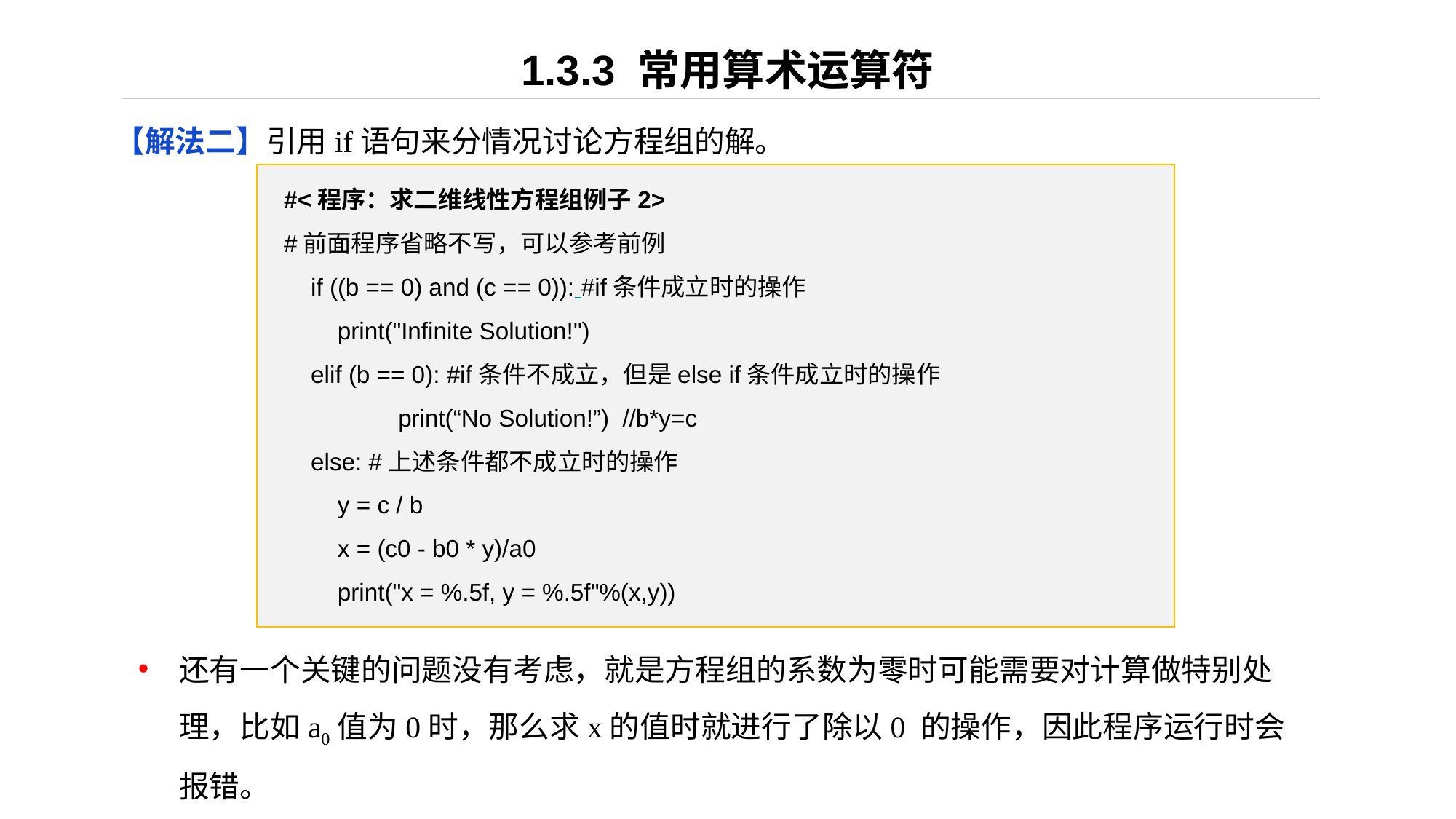

# 1.3.3 常用算术运算符
【解法二】引用if语句来分情况讨论方程组的解。
#<程序：求二维线性方程组例子2>
#前面程序省略不写，可以参考前例
    if ((b == 0) and (c == 0)): #if条件成立时的操作
        print("Infinite Solution!")
    elif (b == 0): #if条件不成立，但是else if条件成立时的操作
                 print(“No Solution!”)  //b*y=c
    else: #上述条件都不成立时的操作
        y = c / b
        x = (c0 - b0 * y)/a0
        print("x = %.5f, y = %.5f"%(x,y))

还有一个关键的问题没有考虑，就是方程组的系数为零时可能需要对计算做特别处理，比如a0值为0时，那么求x的值时就进行了除以0 的操作，因此程序运行时会报错。